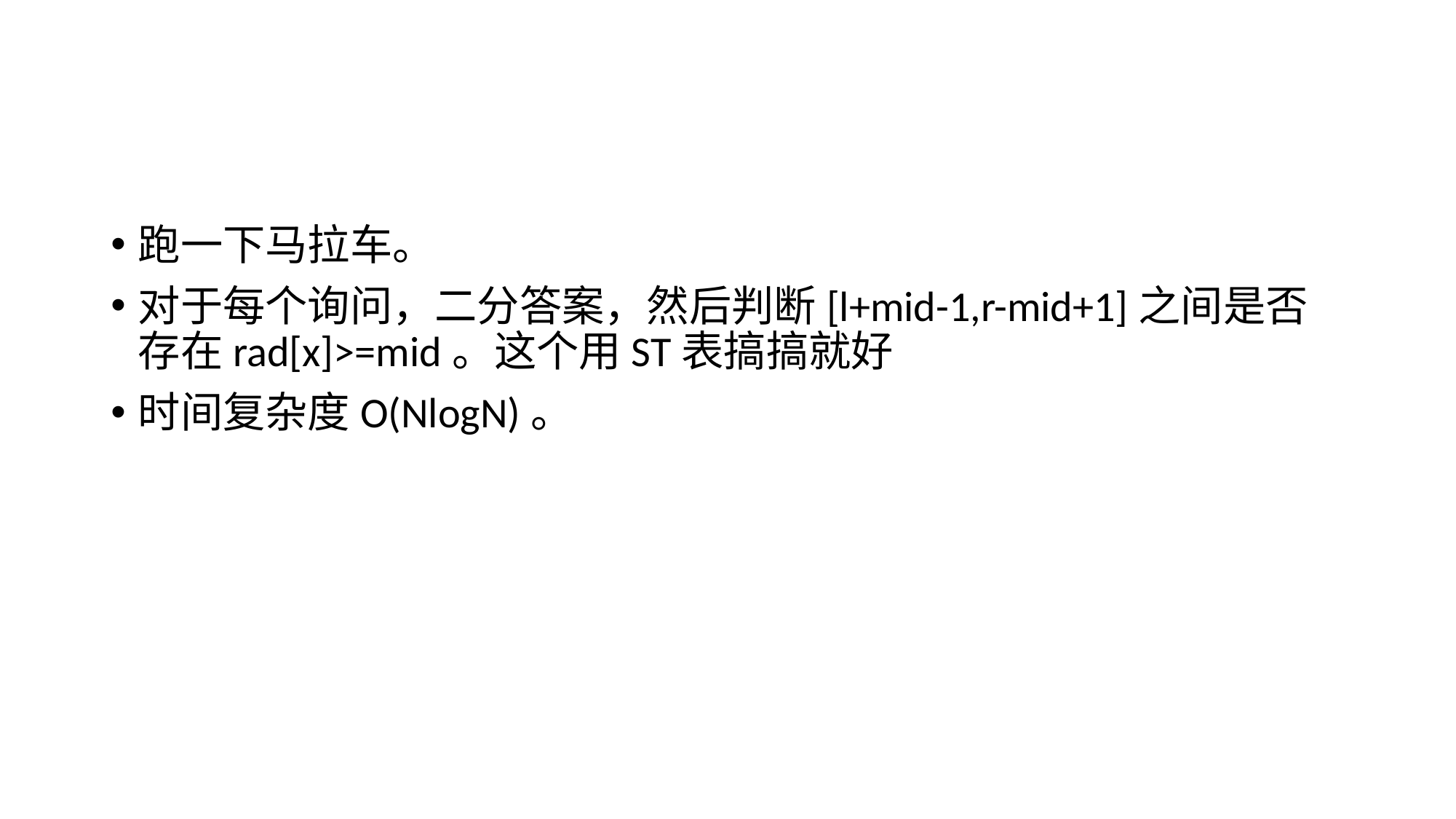

#
跑一下马拉车。
对于每个询问，二分答案，然后判断[l+mid-1,r-mid+1]之间是否存在rad[x]>=mid。这个用ST表搞搞就好
时间复杂度O(NlogN)。